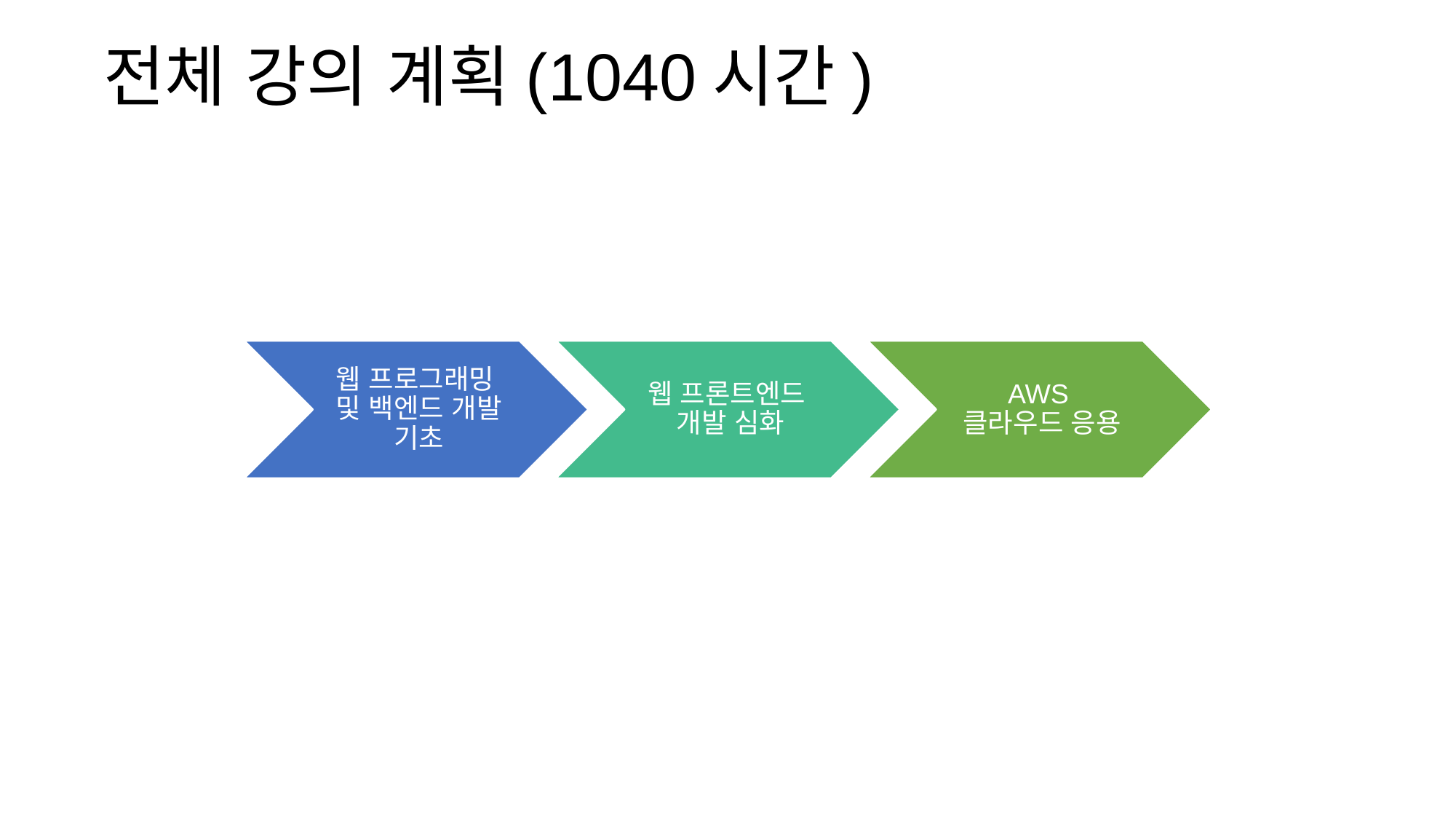

# 전체 강의 계획(1040시간)
웹 프로그래밍
및 백엔드 개발 기초
웹 프론트엔드
개발 심화
AWS
클라우드 응용